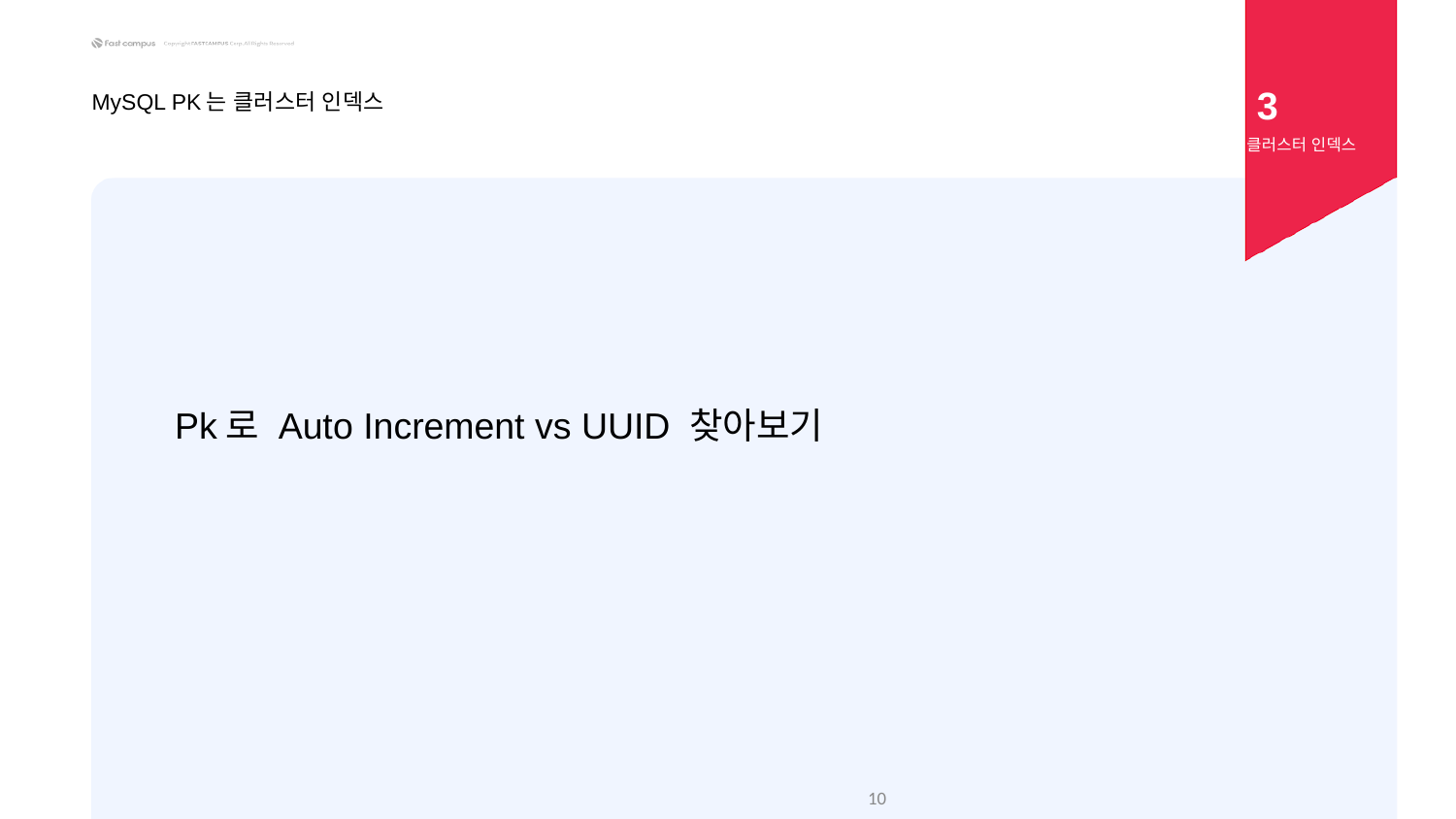

3
MySQL PK는 클러스터 인덱스

클러스터 인덱스
Pk로 Auto Increment vs UUID 찾아보기

10